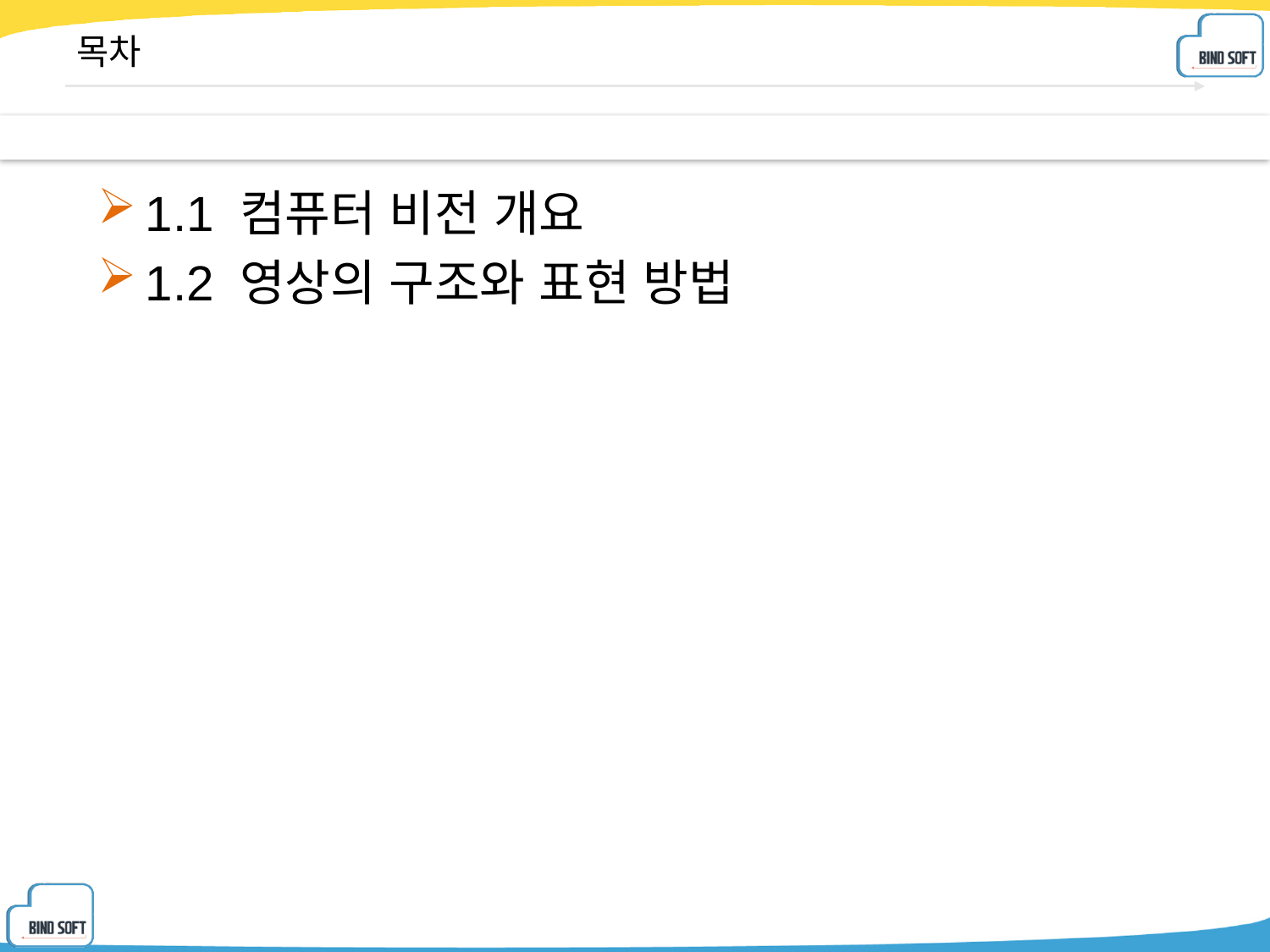

# 목차
1.1 컴퓨터 비전 개요
1.2 영상의 구조와 표현 방법